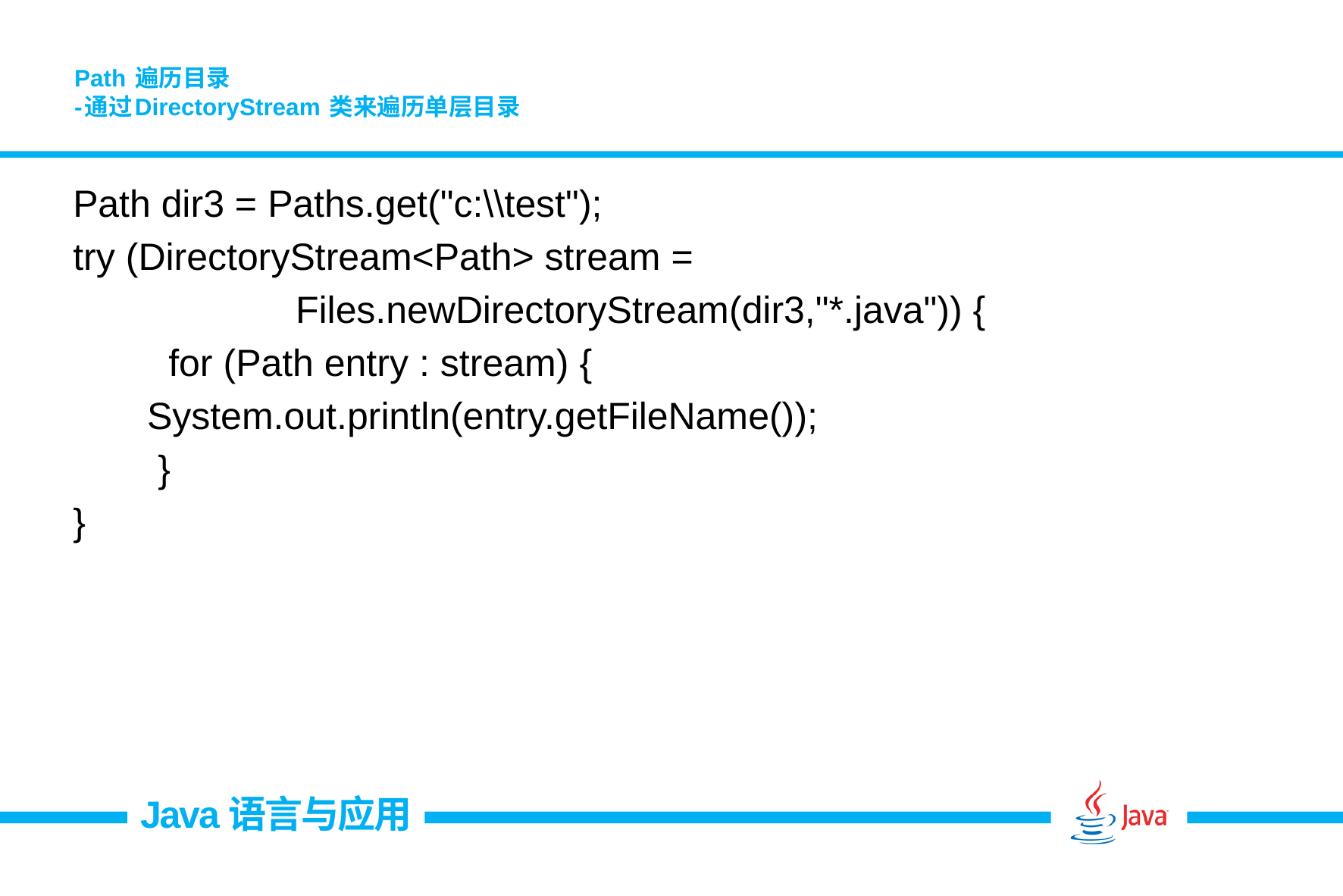

# Path 遍历目录 -通过DirectoryStream 类来遍历单层目录
Path dir3 = Paths.get("c:\\test");
try (DirectoryStream<Path> stream =
                     Files.newDirectoryStream(dir3,"*.java")) {
         for (Path entry : stream) {
       System.out.println(entry.getFileName());
        }
}
20